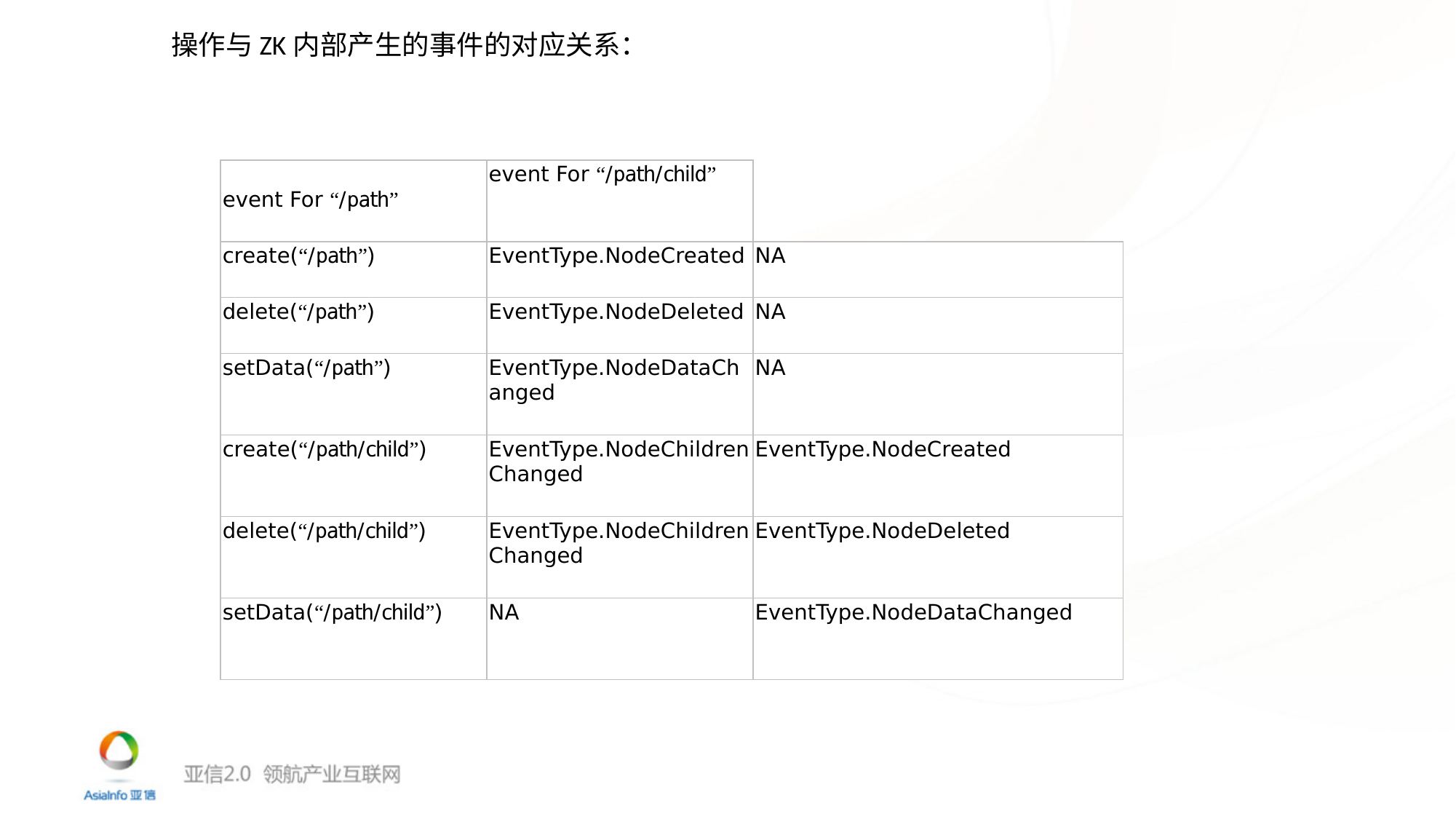

操作与ZK内部产生的事件的对应关系：
| event For “/path” | event For “/path/child” |  |
| --- | --- | --- |
| create(“/path”) | EventType.NodeCreated | NA |
| delete(“/path”) | EventType.NodeDeleted | NA |
| setData(“/path”) | EventType.NodeDataChanged | NA |
| create(“/path/child”) | EventType.NodeChildrenChanged | EventType.NodeCreated |
| delete(“/path/child”) | EventType.NodeChildrenChanged | EventType.NodeDeleted |
| setData(“/path/child”) | NA | EventType.NodeDataChanged |